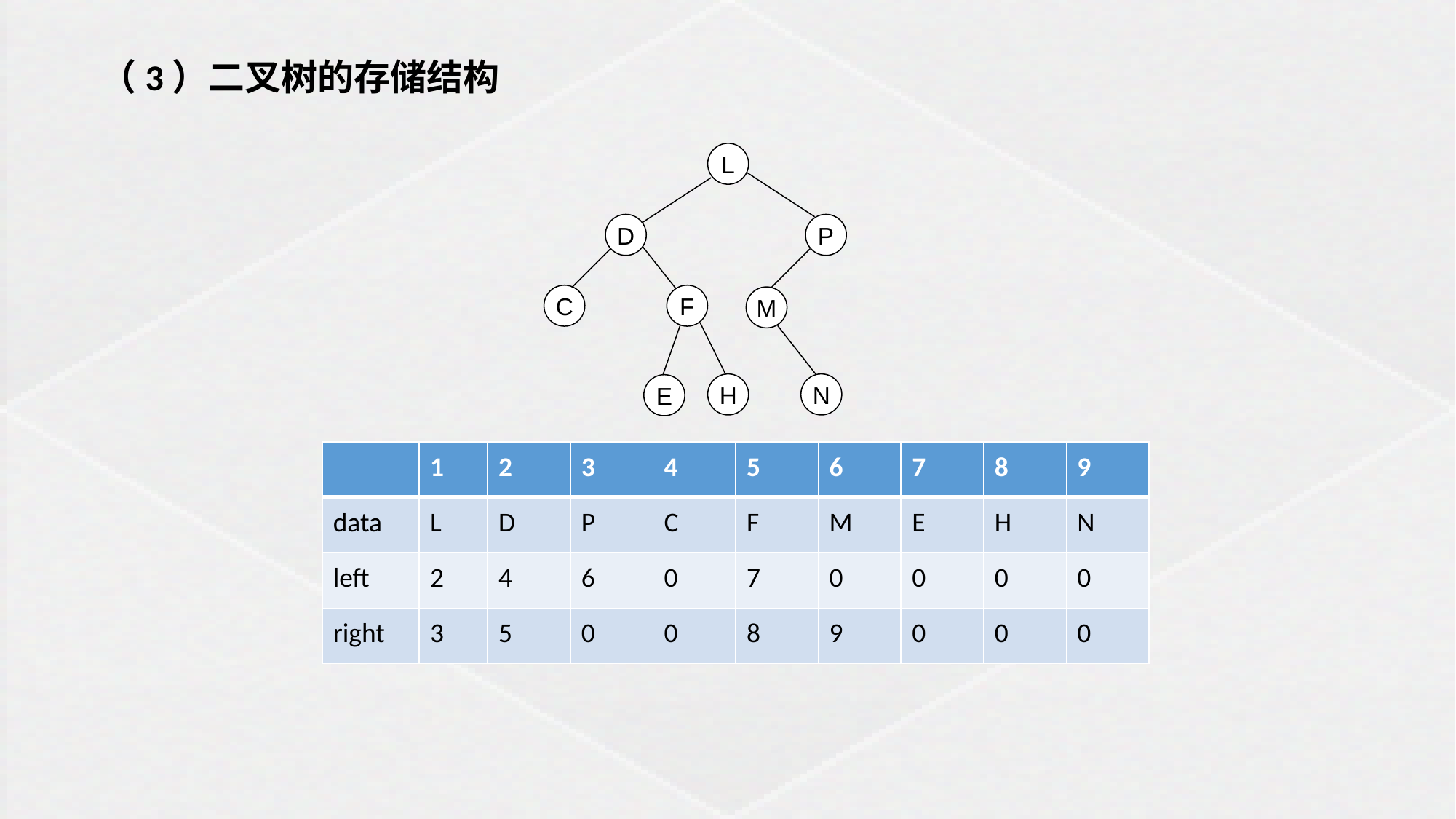

（3）二叉树的存储结构

L

D
P

C
F
M

H
N
E
|  | 1 | 2 | 3 | 4 | 5 | 6 | 7 | 8 | 9 |
| --- | --- | --- | --- | --- | --- | --- | --- | --- | --- |
| data | L | D | P | C | F | M | E | H | N |
| left | 2 | 4 | 6 | 0 | 7 | 0 | 0 | 0 | 0 |
| right | 3 | 5 | 0 | 0 | 8 | 9 | 0 | 0 | 0 |